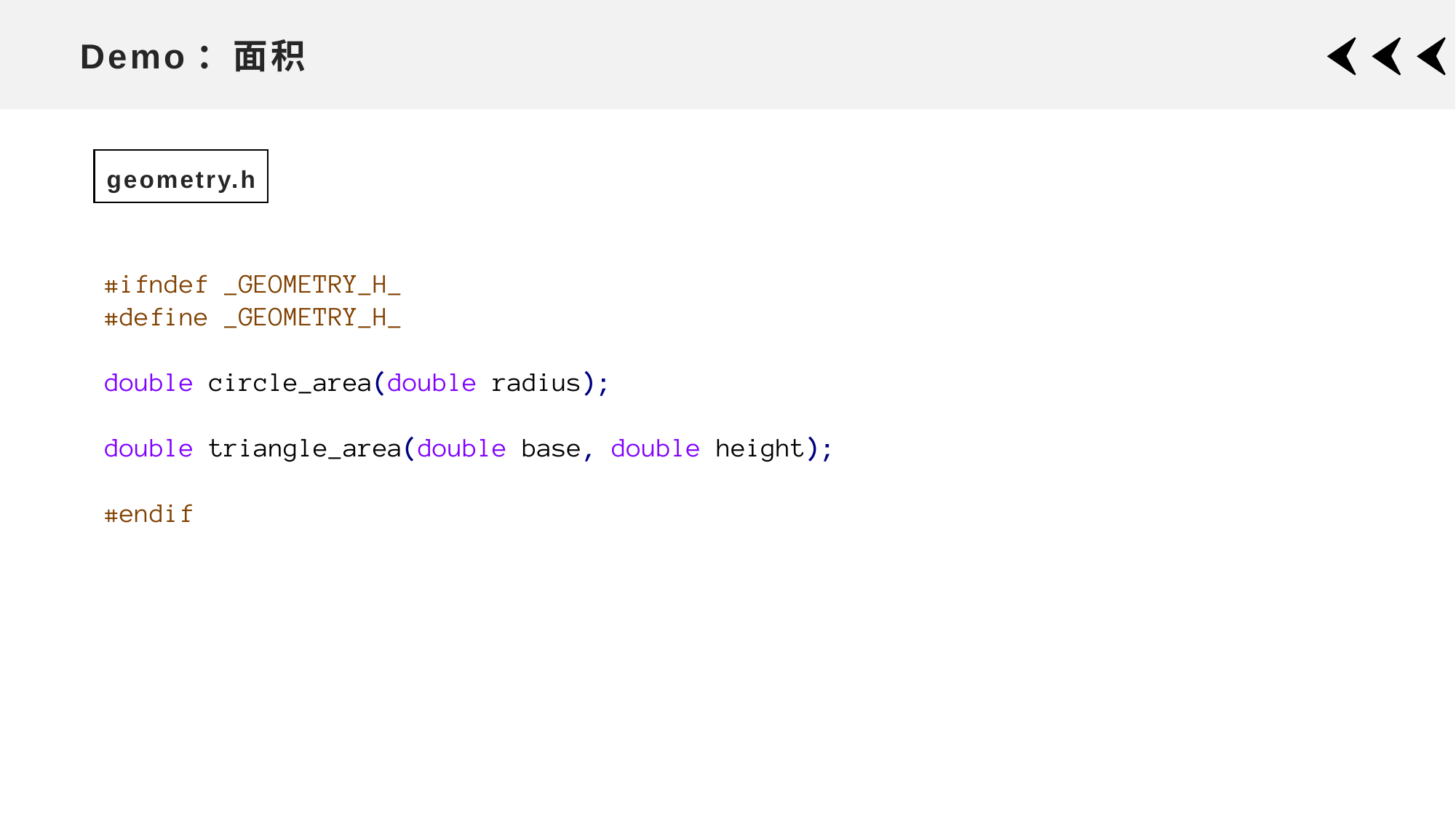

# Demo：面积
geometry.h
#ifndef _GEOMETRY_H_
#define _GEOMETRY_H_

double circle_area(double radius);

double triangle_area(double base, double height);

#endif